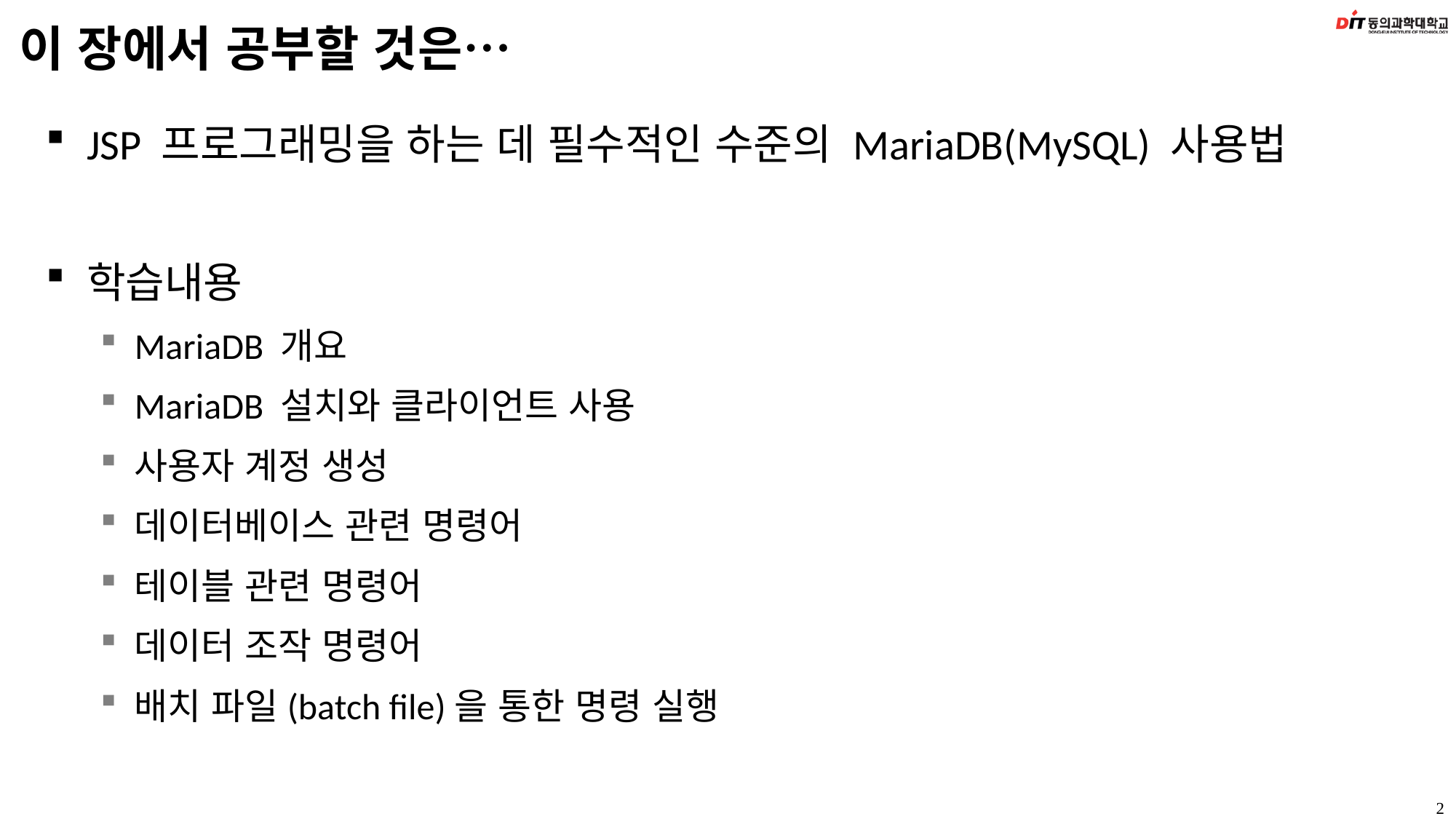

# 이 장에서 공부할 것은…
JSP 프로그래밍을 하는 데 필수적인 수준의 MariaDB(MySQL) 사용법

학습내용
MariaDB 개요
MariaDB 설치와 클라이언트 사용
사용자 계정 생성
데이터베이스 관련 명령어
테이블 관련 명령어
데이터 조작 명령어
배치 파일(batch file)을 통한 명령 실행

2